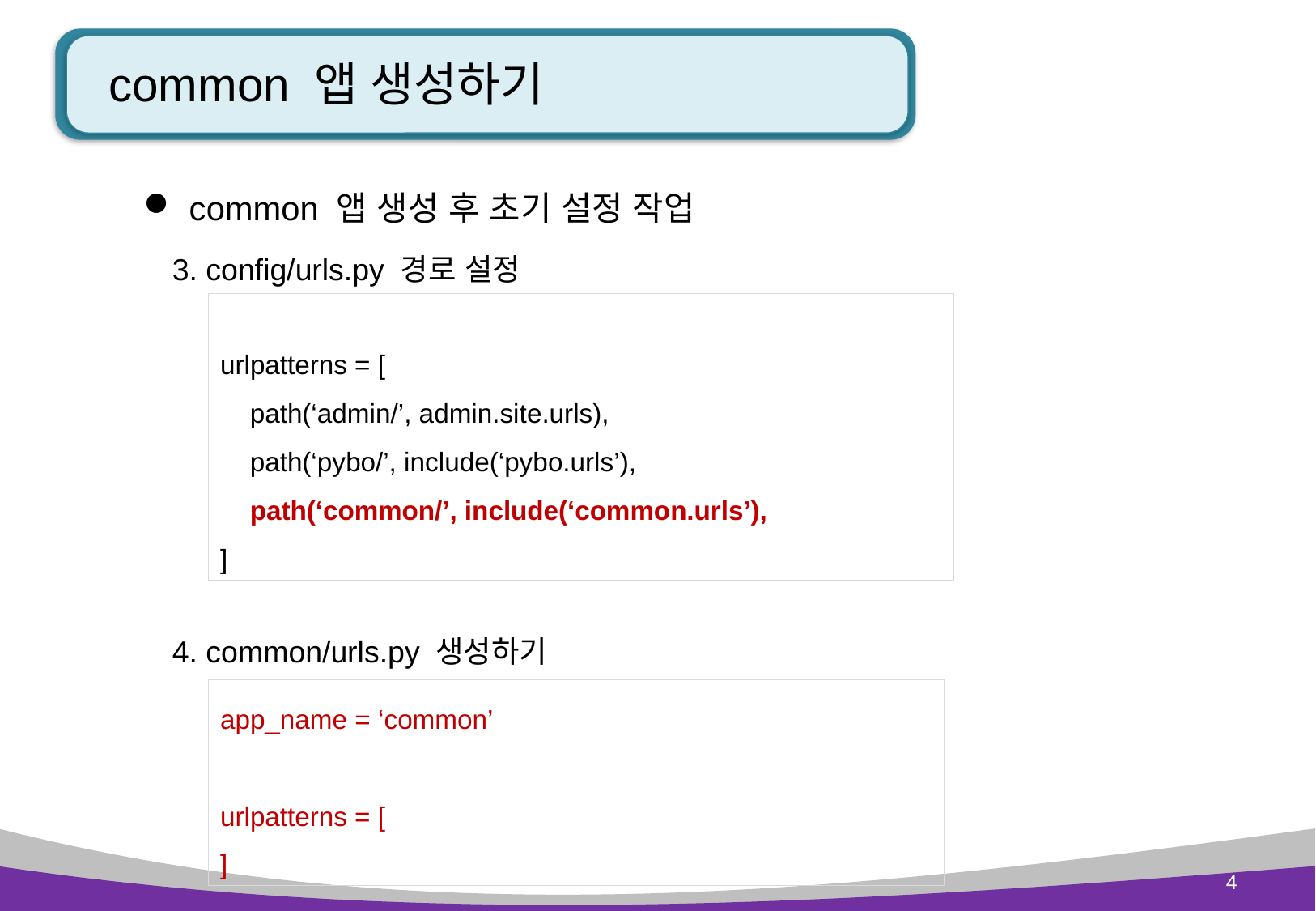

# common 앱 생성하기
common 앱 생성 후 초기 설정 작업
3. config/urls.py 경로 설정

4. common/urls.py 생성하기

urlpatterns = [
    path(‘admin/’, admin.site.urls),
    path(‘pybo/’, include(‘pybo.urls’),
    path(‘common/’, include(‘common.urls’),
]
app_name = ‘common’

urlpatterns = [
]
4